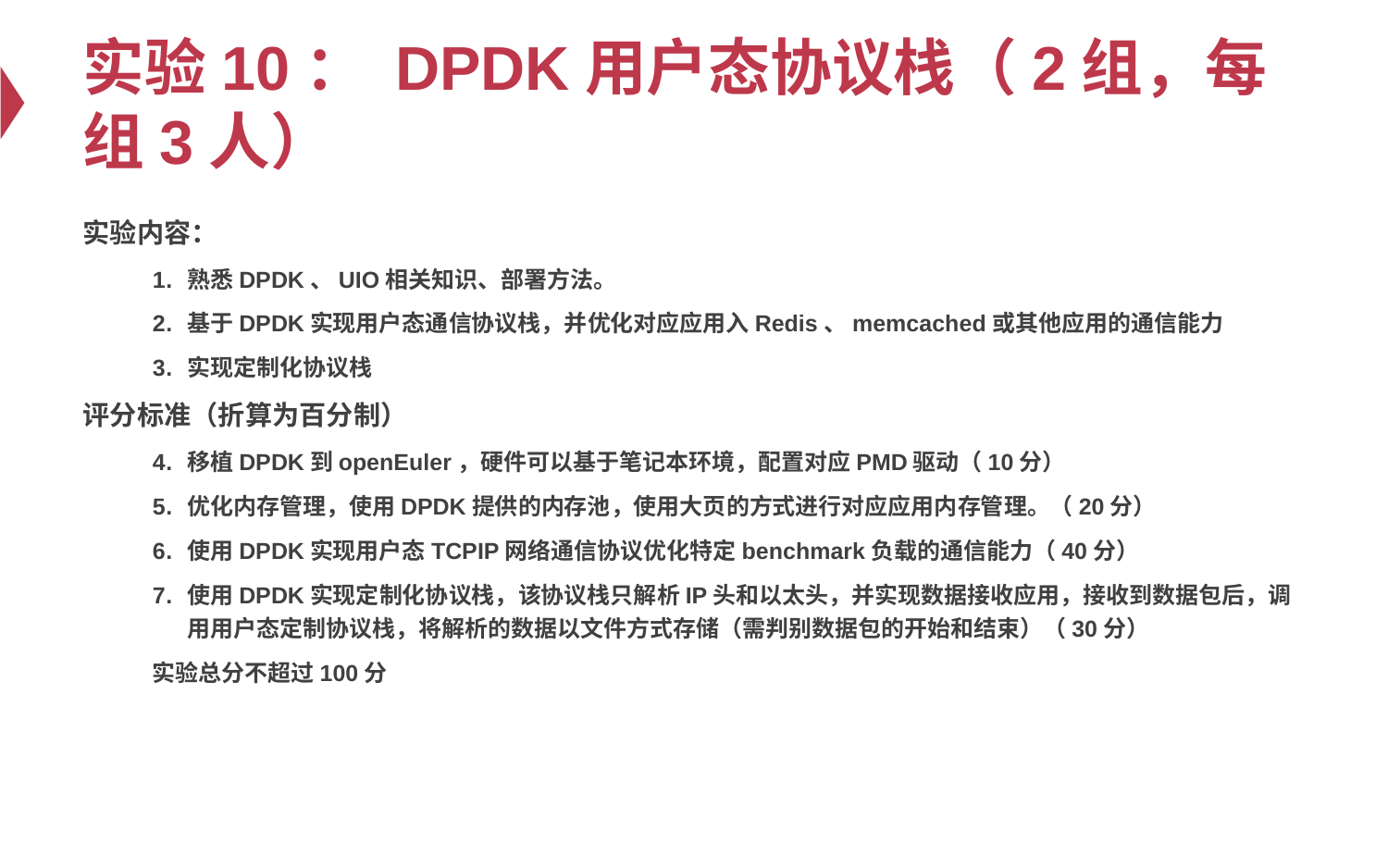

# 实验10： DPDK用户态协议栈（2组，每组3人）
实验内容：
熟悉DPDK、UIO相关知识、部署方法。
基于DPDK实现用户态通信协议栈，并优化对应应用入Redis、memcached或其他应用的通信能力
实现定制化协议栈
评分标准（折算为百分制）
移植DPDK到openEuler，硬件可以基于笔记本环境，配置对应PMD驱动（10分）
优化内存管理，使用DPDK提供的内存池，使用大页的方式进行对应应用内存管理。（20分）
使用DPDK实现用户态TCPIP网络通信协议优化特定benchmark负载的通信能力（40分）
使用DPDK实现定制化协议栈，该协议栈只解析IP头和以太头，并实现数据接收应用，接收到数据包后，调用用户态定制协议栈，将解析的数据以文件方式存储（需判别数据包的开始和结束）（30分）
实验总分不超过100分